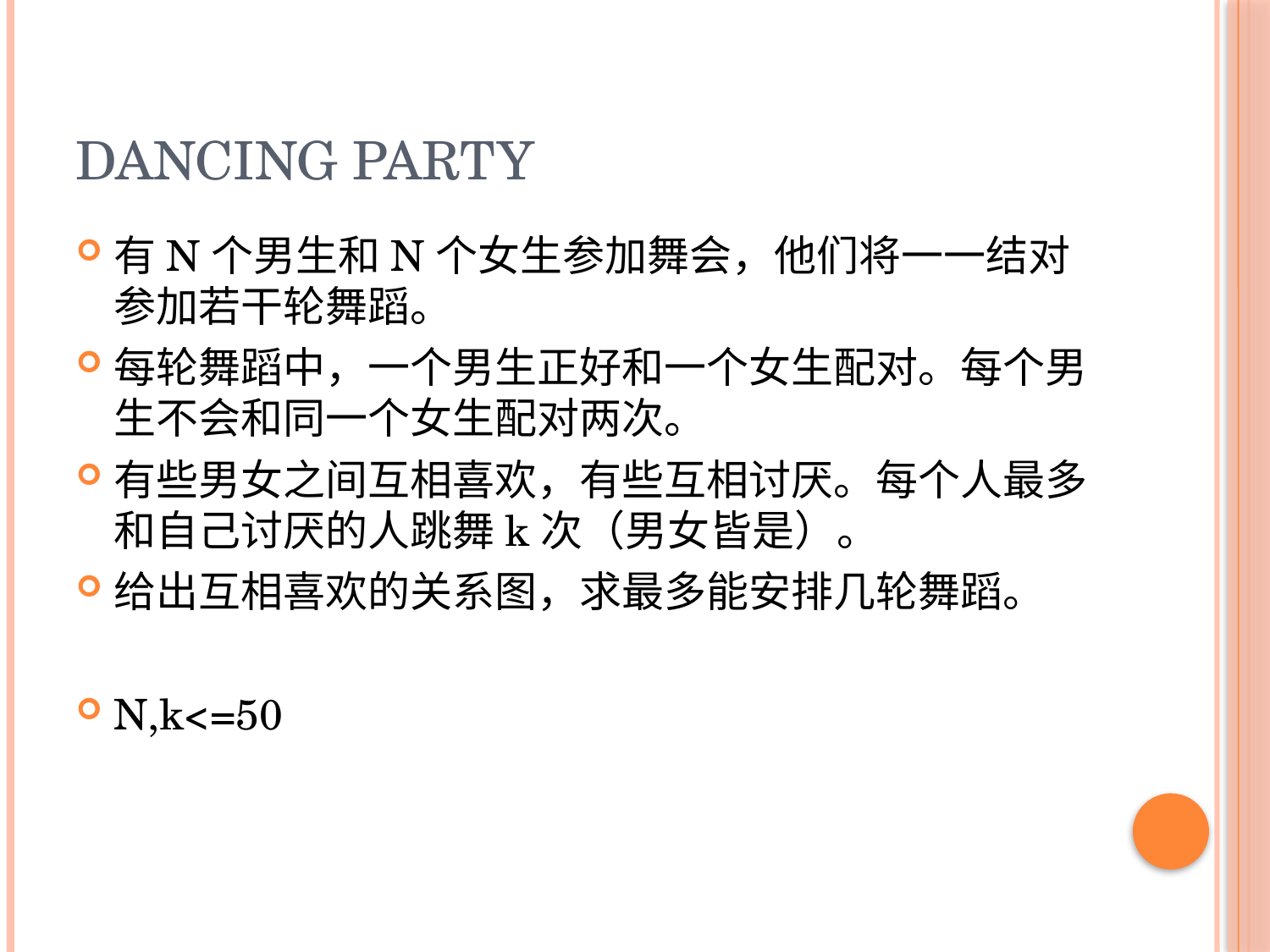

# Dancing Party
有N个男生和N个女生参加舞会，他们将一一结对参加若干轮舞蹈。
每轮舞蹈中，一个男生正好和一个女生配对。每个男生不会和同一个女生配对两次。
有些男女之间互相喜欢，有些互相讨厌。每个人最多和自己讨厌的人跳舞k次（男女皆是）。
给出互相喜欢的关系图，求最多能安排几轮舞蹈。

N,k<=50